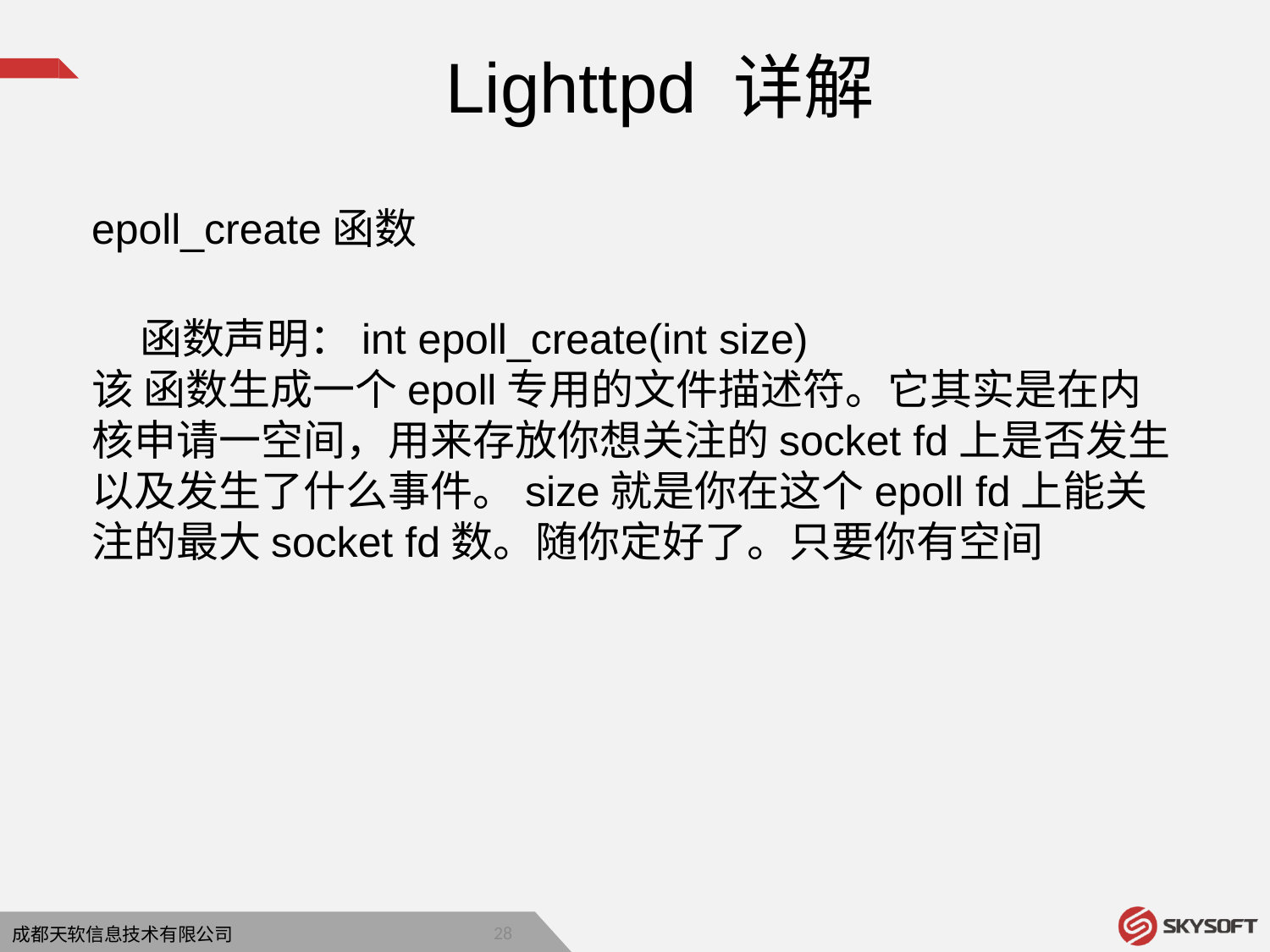

Lighttpd 详解

epoll_create函数
    函数声明：int epoll_create(int size) 
该 函数生成一个epoll专用的文件描述符。它其实是在内核申请一空间，用来存放你想关注的socket fd上是否发生以及发生了什么事件。size就是你在这个epoll fd上能关注的最大socket fd数。随你定好了。只要你有空间
28